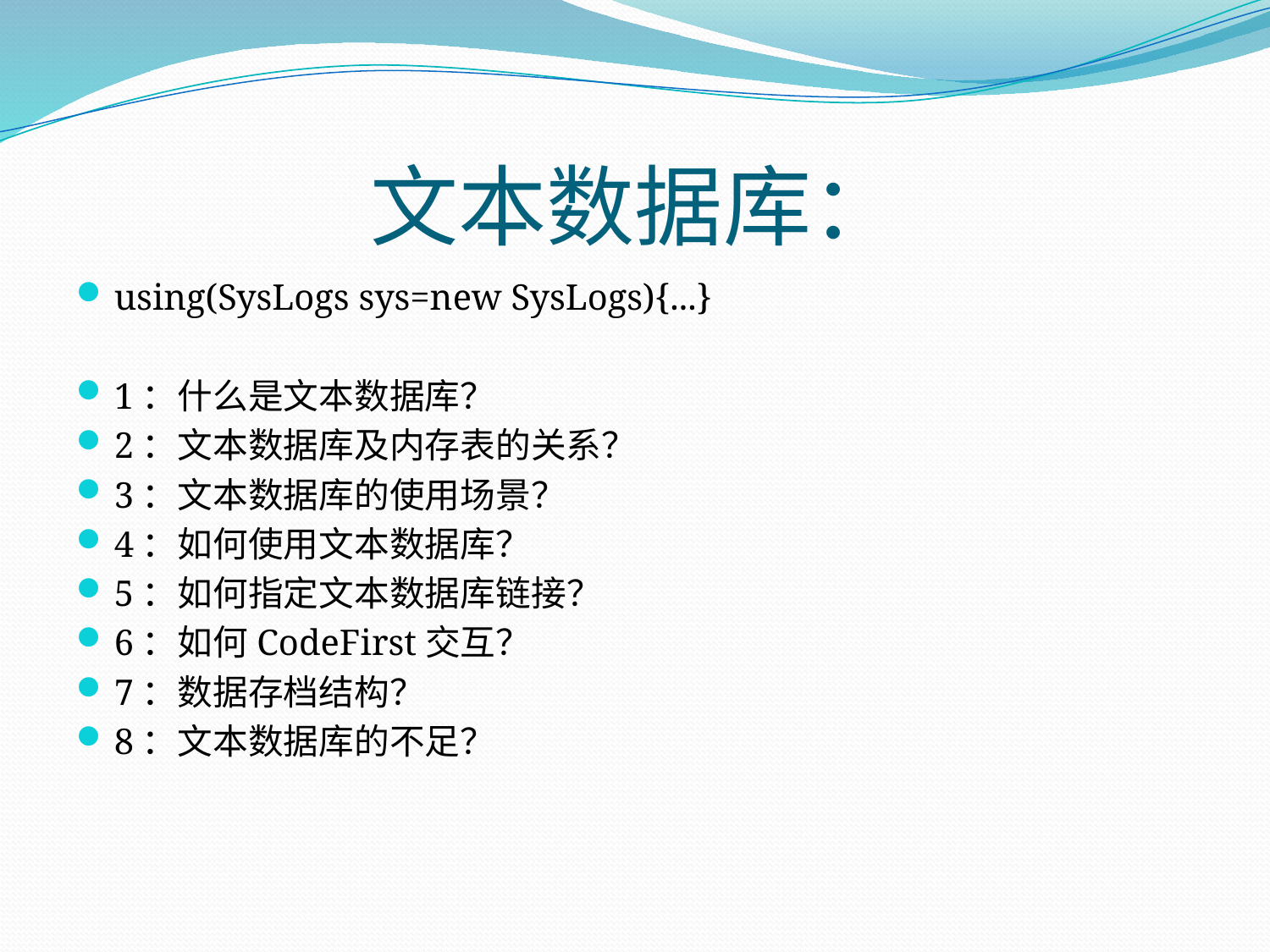

# 文本数据库：
using(SysLogs sys=new SysLogs){...}

1：什么是文本数据库？
2：文本数据库及内存表的关系？
3：文本数据库的使用场景？
4：如何使用文本数据库？
5：如何指定文本数据库链接？
6：如何CodeFirst交互？
7：数据存档结构？
8：文本数据库的不足？